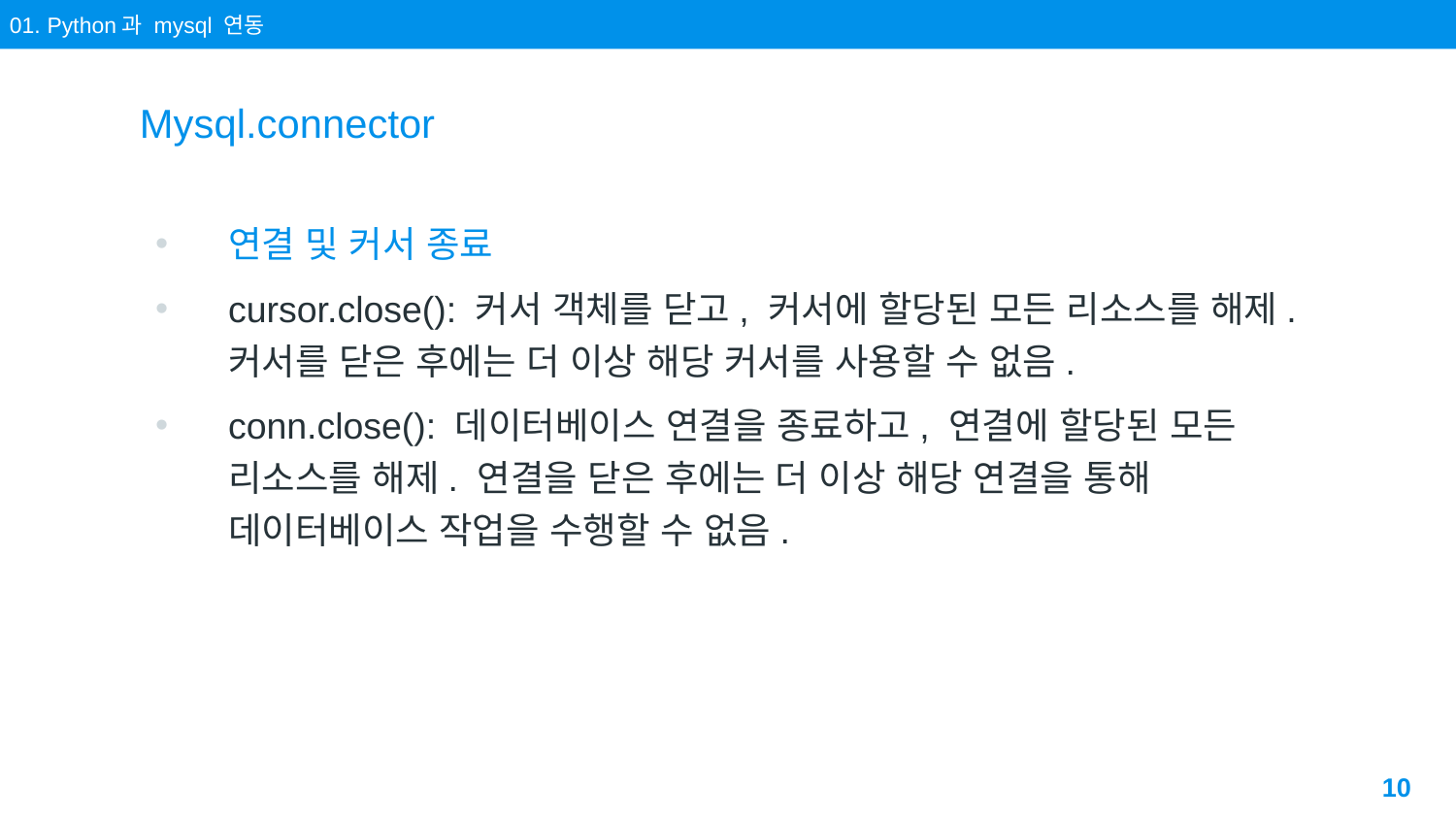

01. Python과 mysql 연동
# Mysql.connector
연결 및 커서 종료
cursor.close(): 커서 객체를 닫고, 커서에 할당된 모든 리소스를 해제. 커서를 닫은 후에는 더 이상 해당 커서를 사용할 수 없음.
conn.close(): 데이터베이스 연결을 종료하고, 연결에 할당된 모든 리소스를 해제. 연결을 닫은 후에는 더 이상 해당 연결을 통해 데이터베이스 작업을 수행할 수 없음.
10